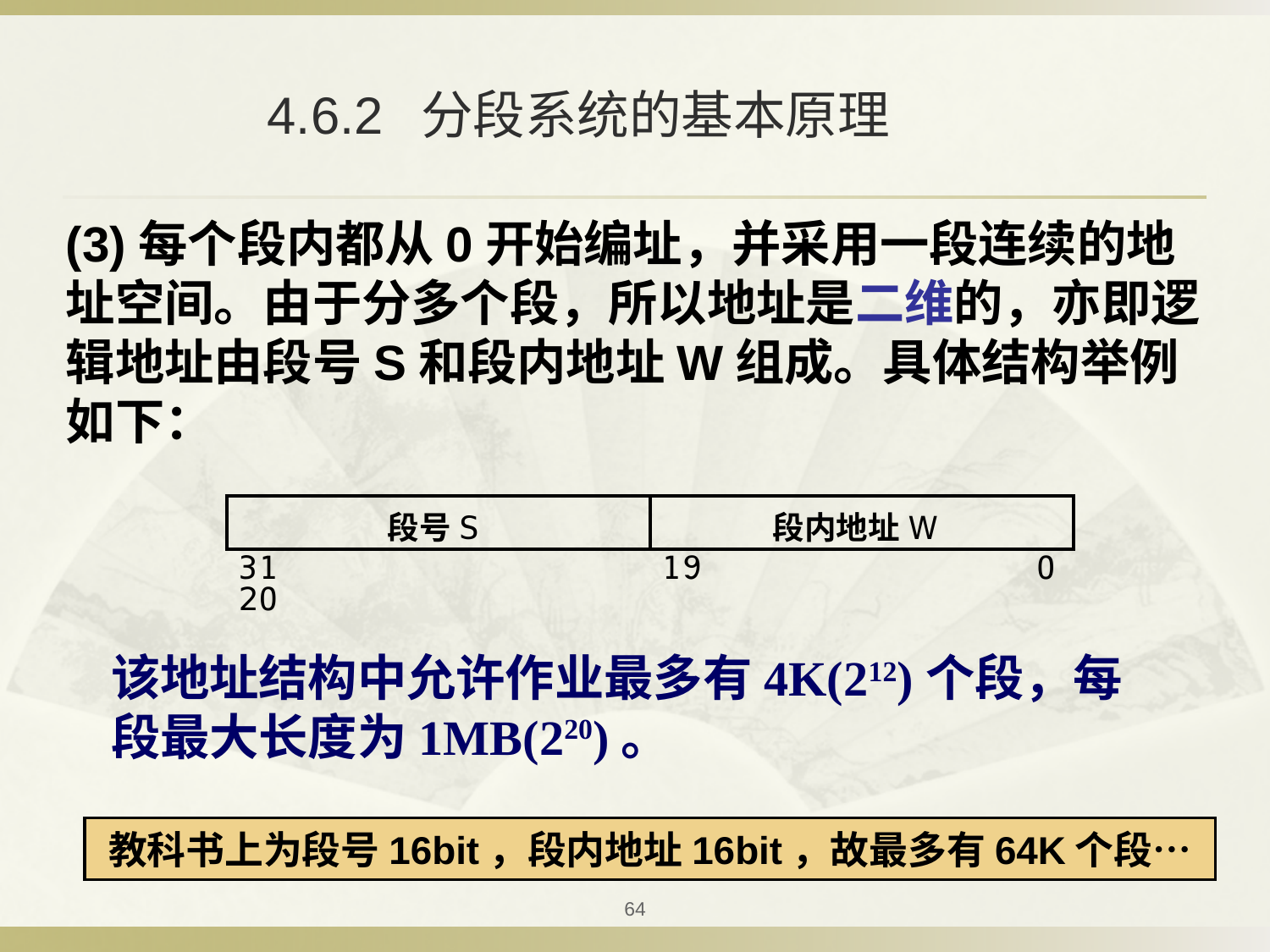

# 4.6.2  分段系统的基本原理
(3)每个段内都从0开始编址，并采用一段连续的地址空间。由于分多个段，所以地址是二维的，亦即逻辑地址由段号S和段内地址W组成。具体结构举例如下：
| 段号S | 段内地址W |
| --- | --- |
| 31 20 | 19 0 |
该地址结构中允许作业最多有4K(212)个段，每段最大长度为1MB(220)。
教科书上为段号16bit，段内地址16bit，故最多有64K个段…
64